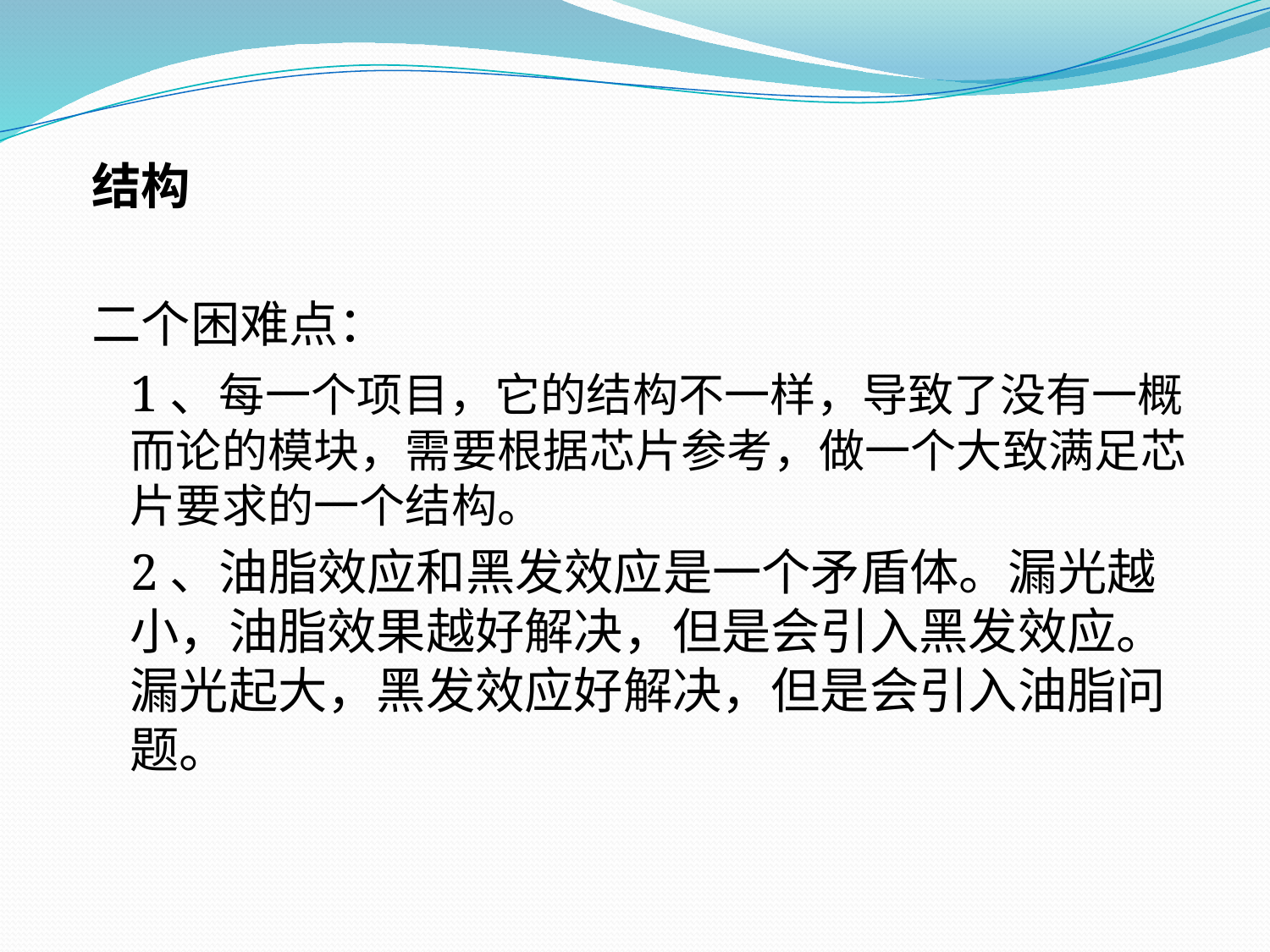

结构

二个困难点：
   1、每一个项目，它的结构不一样，导致了没有一概而论的模块，需要根据芯片参考，做一个大致满足芯片要求的一个结构。
   2、油脂效应和黑发效应是一个矛盾体。漏光越小，油脂效果越好解决，但是会引入黑发效应。漏光起大，黑发效应好解决，但是会引入油脂问题。